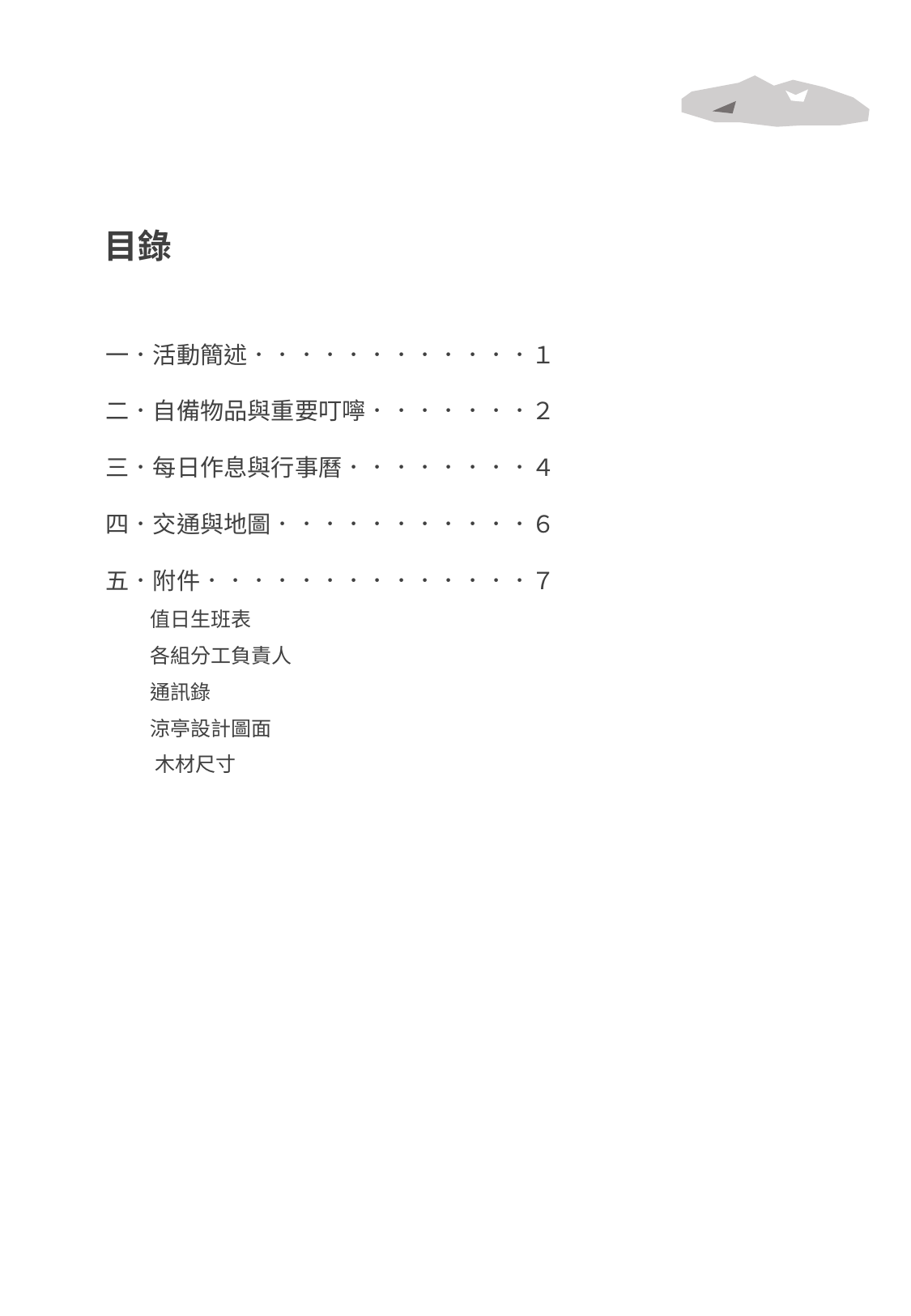

目錄
一．活動簡述．．．．．．．．．．．．１
二．自備物品與重要叮嚀．．．．．．．２
三．每日作息與行事曆．．．．．．．．４
四．交通與地圖．．．．．．．．．．．６
五．附件．．．．．．．．．．．．．．７
　　 值日生班表
　　 各組分工負責人
　　 通訊錄
　　 涼亭設計圖面
          木材尺寸